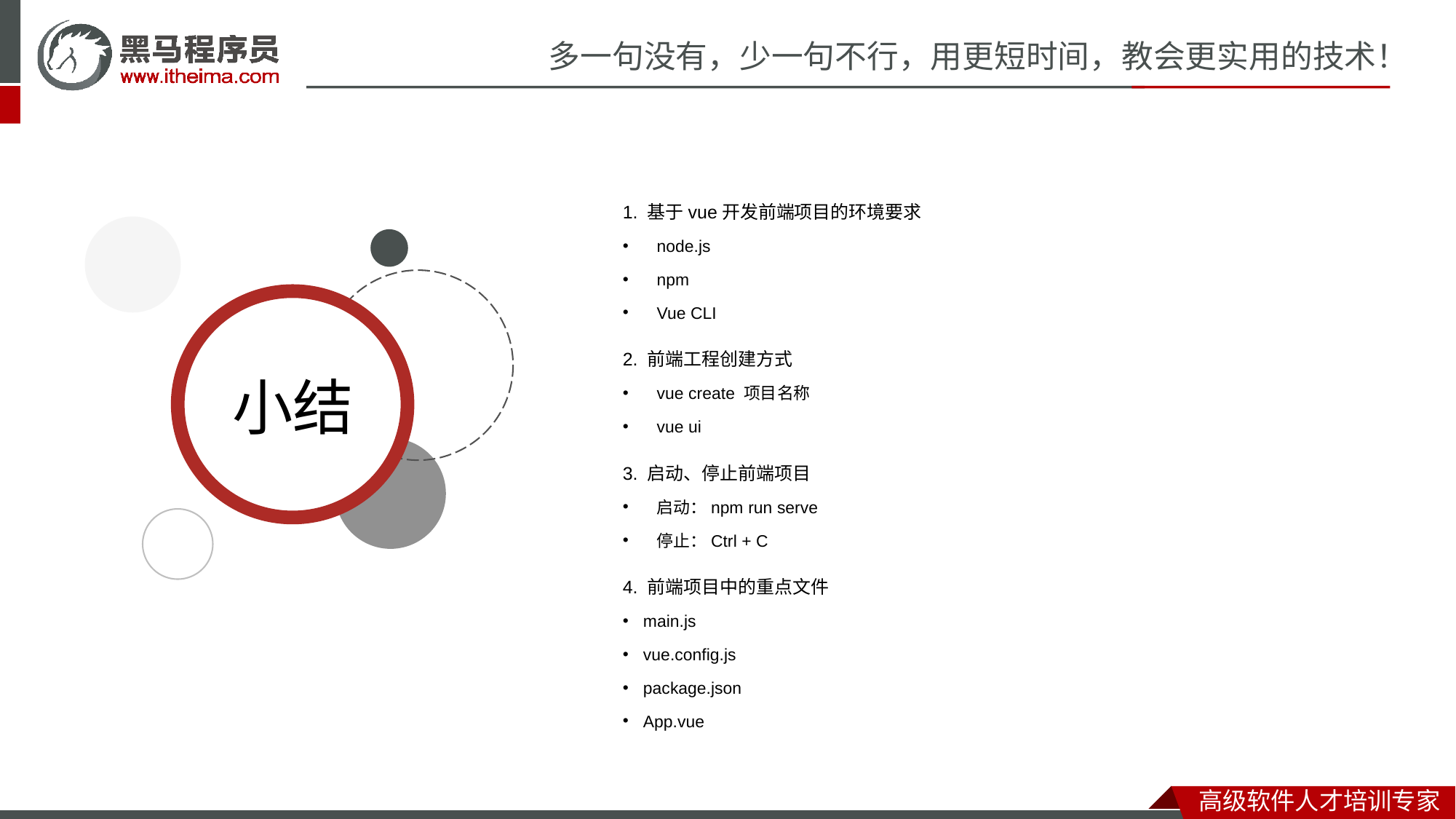

1. 基于vue开发前端项目的环境要求
node.js
npm
Vue CLI
2. 前端工程创建方式
vue create 项目名称
vue ui
3. 启动、停止前端项目
启动：npm run serve
停止：Ctrl + C
4. 前端项目中的重点文件
main.js
vue.config.js
package.json
App.vue